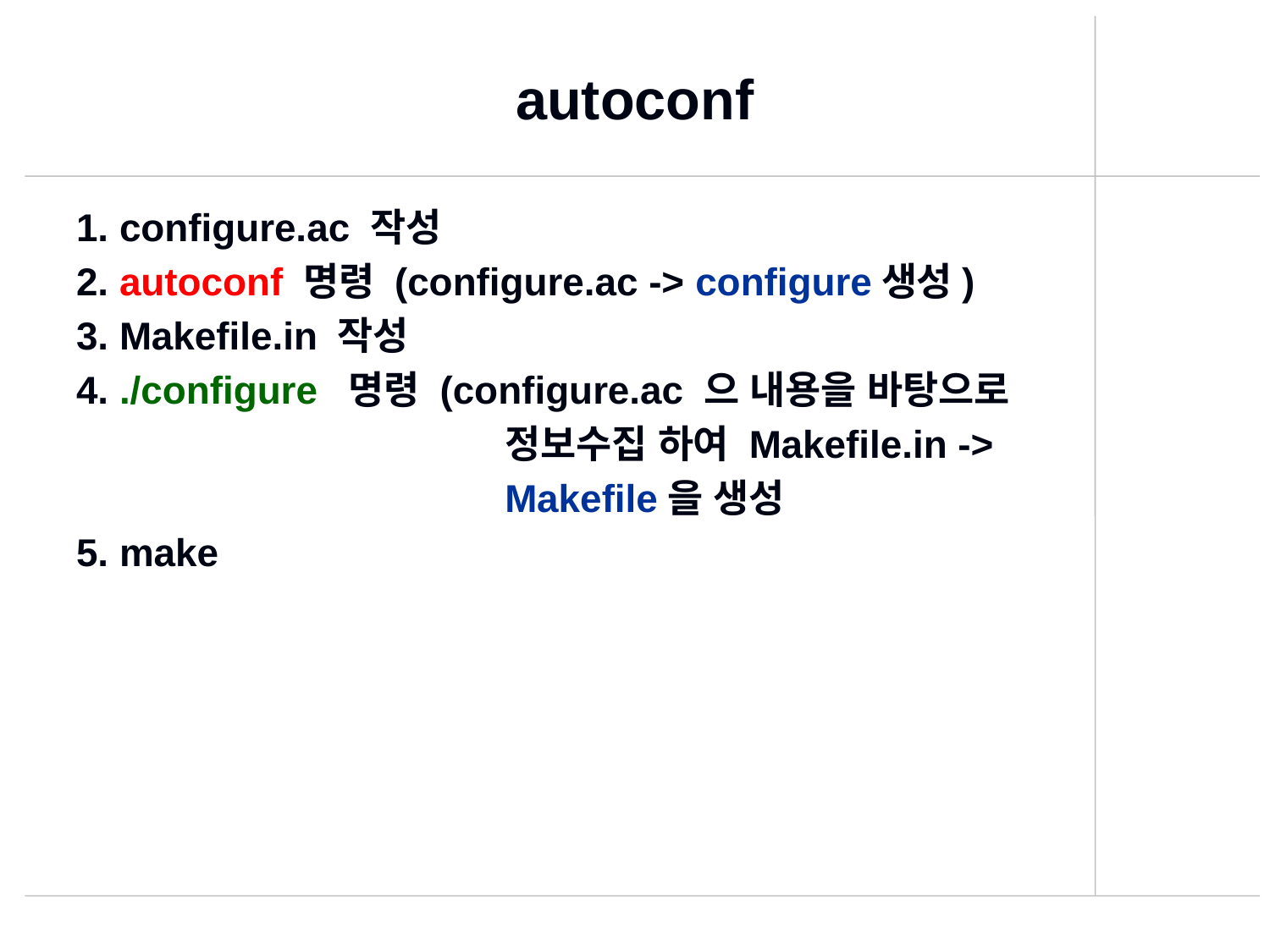

# autoconf
1. configure.ac 작성
2. autoconf 명령 (configure.ac -> configure생성)
3. Makefile.in 작성
4. ./configure  명령 (configure.ac 으 내용을 바탕으로
				정보수집 하여 Makefile.in ->
				Makefile을 생성
5. make
476